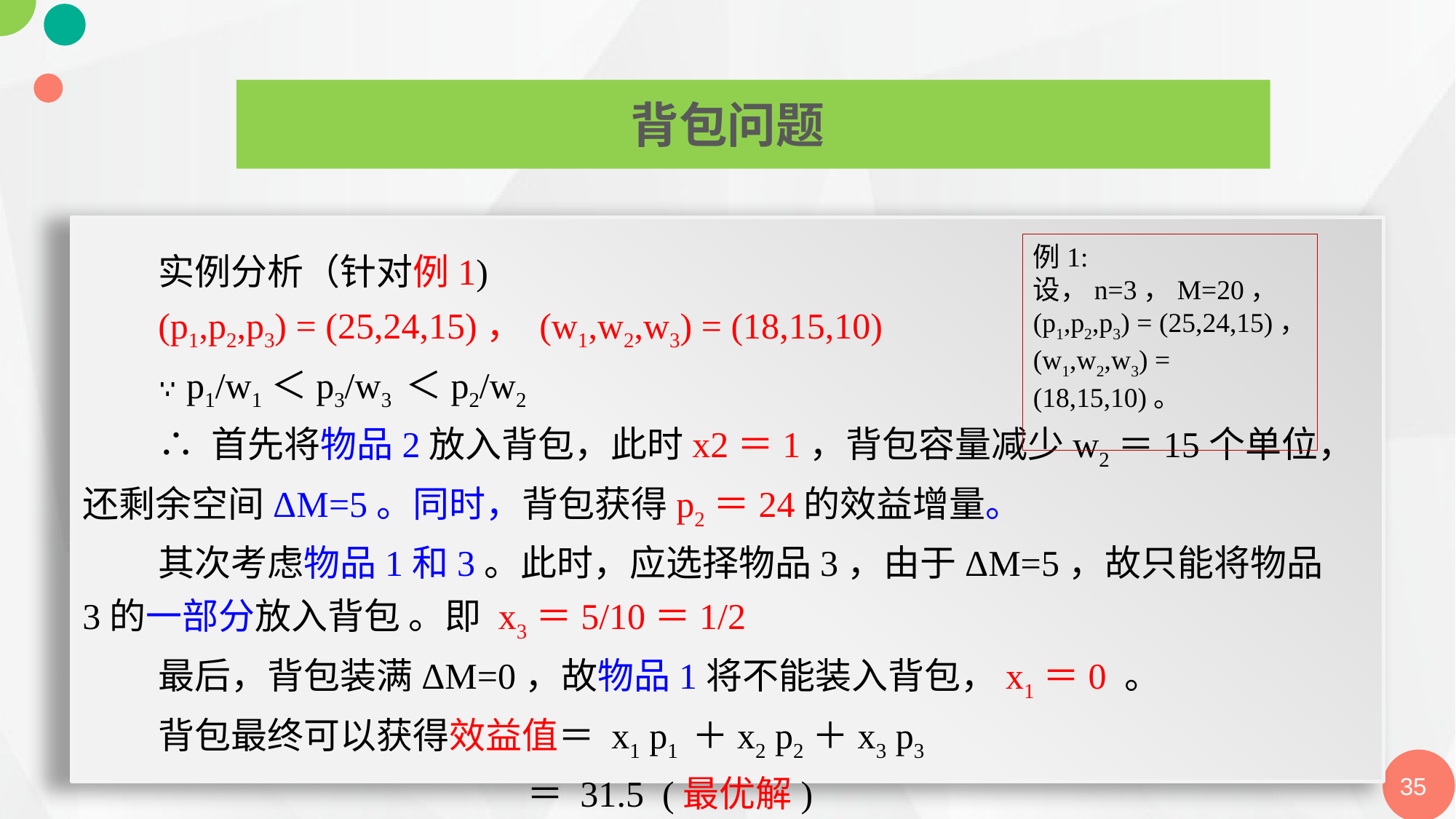

背包问题
实例分析（针对例1)
(p1,p2,p3) = (25,24,15)， (w1,w2,w3) = (18,15,10)
∵ p1/w1＜p3/w3 ＜p2/w2
∴ 首先将物品2放入背包，此时x2＝1，背包容量减少w2＝15个单位，还剩余空间ΔM=5。同时，背包获得p2＝24的效益增量。
其次考虑物品1和3。此时，应选择物品3，由于ΔM=5，故只能将物品3的一部分放入背包 。即 x3＝5/10＝1/2
最后，背包装满ΔM=0，故物品1将不能装入背包，x1＝0 。
背包最终可以获得效益值＝ x1 p1 ＋x2 p2＋x3 p3
                                            ＝ 31.5  (最优解)

例1:  设，n=3，M=20，
(p1,p2,p3) = (25,24,15)，
(w1,w2,w3) = (18,15,10)。